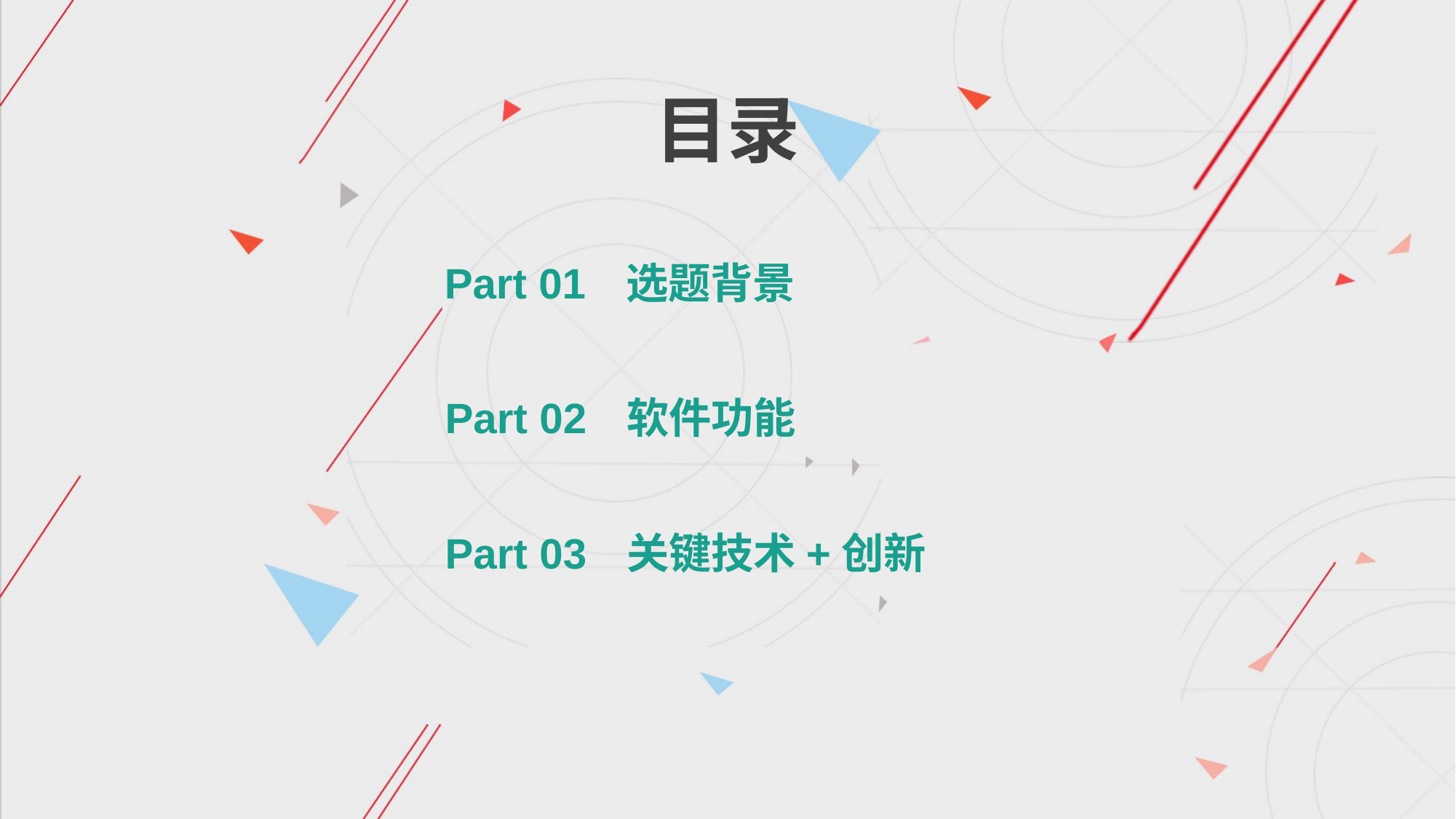

目录
Part 01
选题背景
Part 02
软件功能
Part 03
关键技术+创新